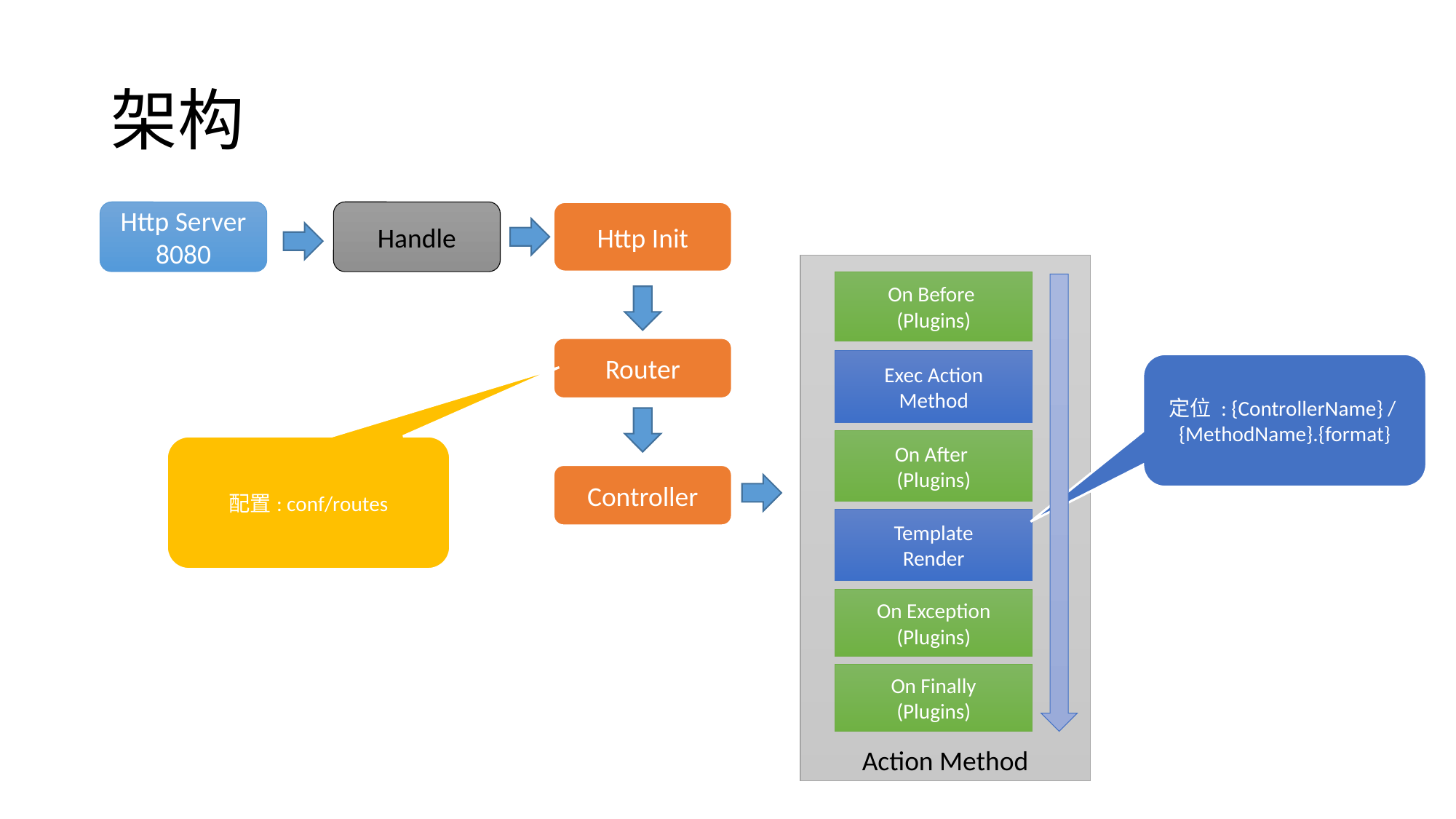

# 架构
Http Server
8080
Handle
Http Init

Action Method
On Before
(Plugins)

Router
Exec Action
Method
定位 : {ControllerName} /
{MethodName}.{format}

On After
(Plugins)
配置: conf/routes
Controller

Template
Render
On Exception
(Plugins)
On Finally
(Plugins)